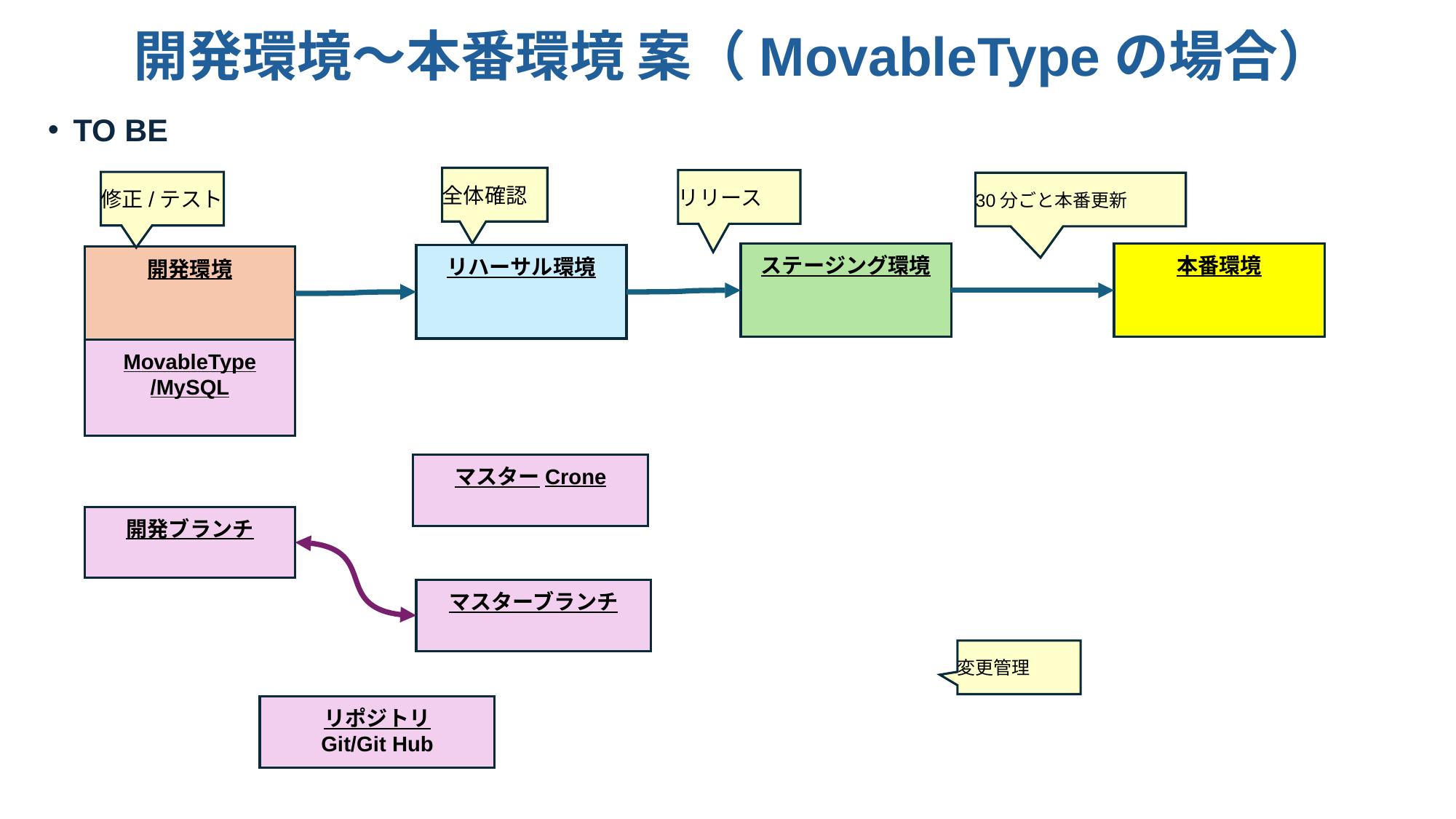

# 開発環境～本番環境 案（MovableTypeの場合）
TO BE

全体確認
リリース
修正/テスト
30分ごと本番更新
ステージング環境
本番環境
リハーサル環境
開発環境
MovableType
/MySQL
マスターCrone
開発ブランチ
マスターブランチ
変更管理
リポジトリ
Git/Git Hub